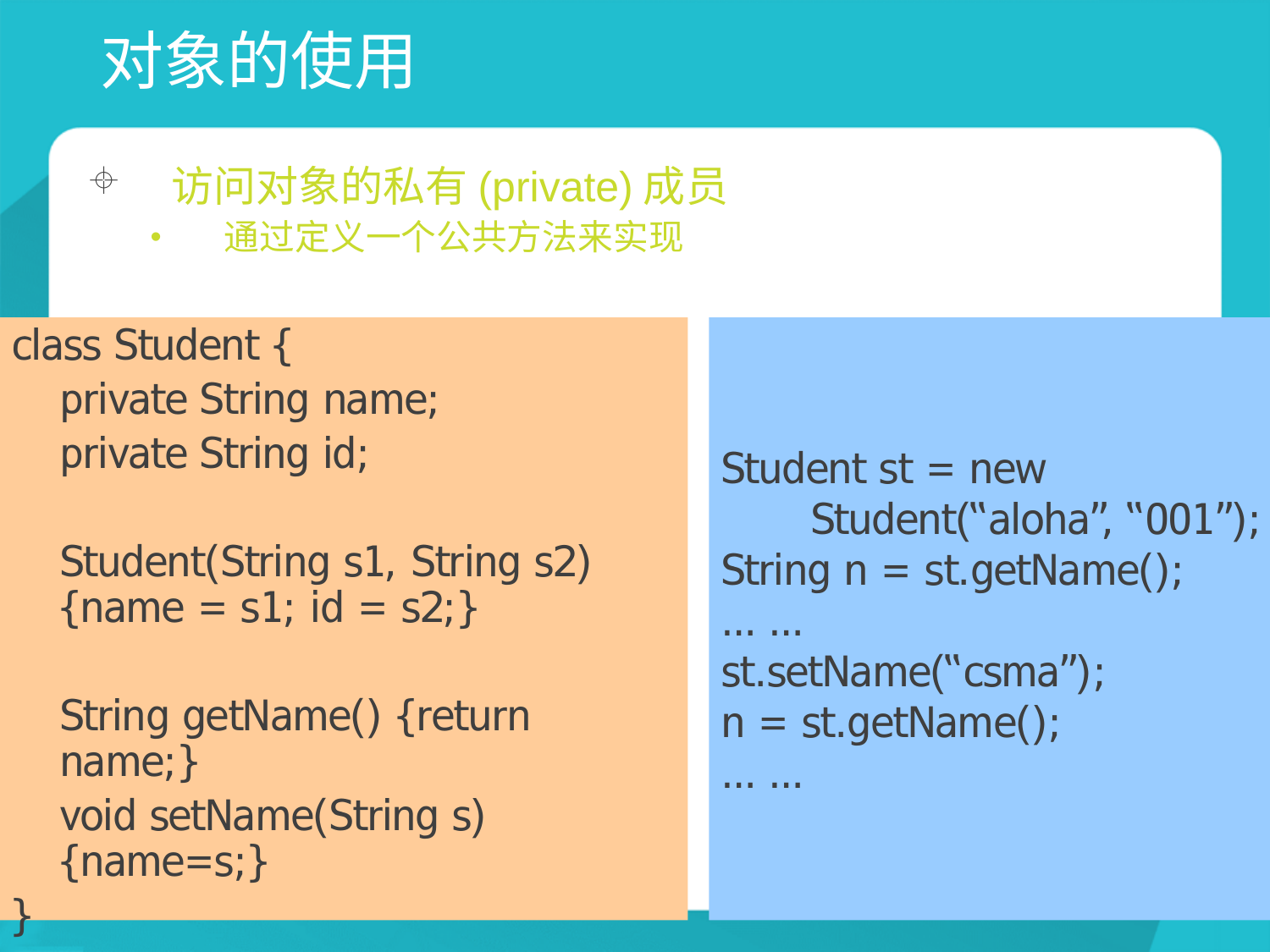

# 对象的使用
访问对象的私有(private)成员
通过定义一个公共方法来实现
class Student {
	private String name;
	private String id;

	Student(String s1, String s2) {name = s1; id = s2;}

	String getName() {return name;}
	void setName(String s) {name=s;}
}
Student st = new
	  Student(“aloha”, “001”);
String n = st.getName();
… …
st.setName(“csma”);
n = st.getName();
… …
68